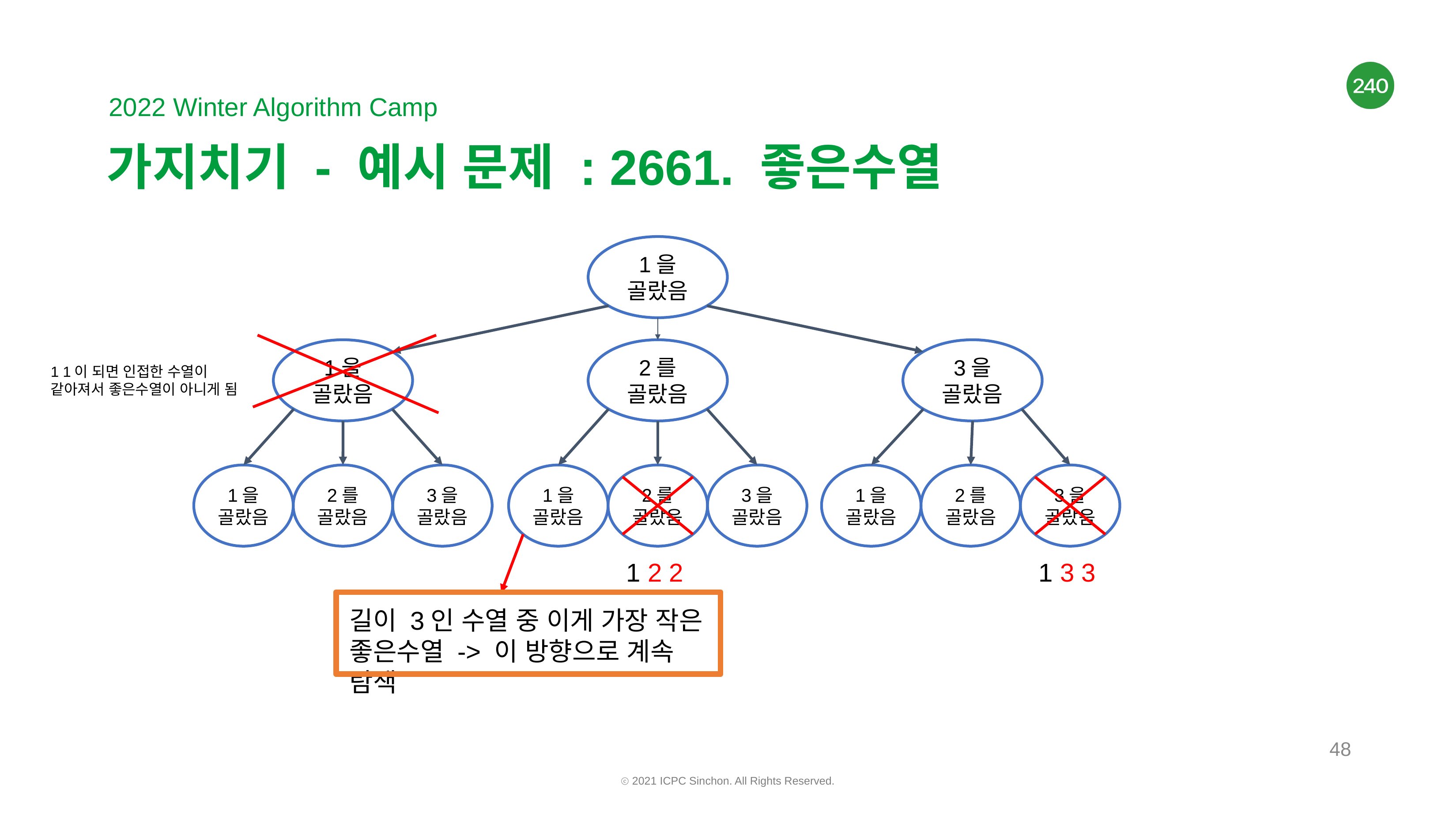

# 가지치기 - 예시 문제 : 2661. 좋은수열
1을 골랐음
1을 골랐음
2를 골랐음
3을 골랐음
1 1이 되면 인접한 수열이
같아져서 좋은수열이 아니게 됨
1을 골랐음
2를 골랐음
3을 골랐음
1을 골랐음
2를 골랐음
3을 골랐음
1을 골랐음
2를 골랐음
3을 골랐음
1 2 2
1 3 3

길이 3인 수열 중 이게 가장 작은 좋은수열 -> 이 방향으로 계속 탐색
48
ⓒ 2021 ICPC Sinchon. All Rights Reserved.